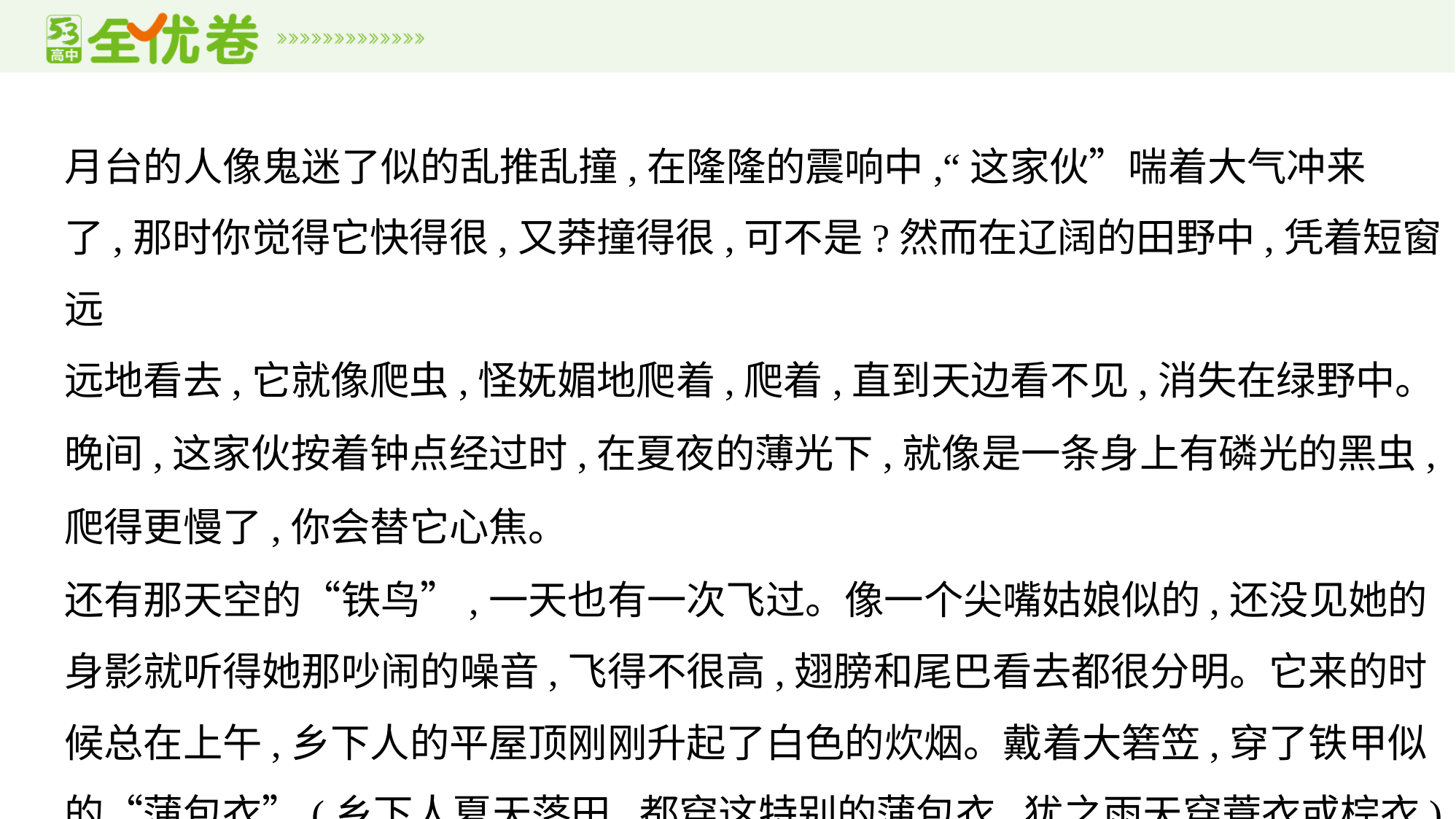

月台的人像鬼迷了似的乱推乱撞,在隆隆的震响中,“这家伙”喘着大气冲来
了,那时你觉得它快得很,又莽撞得很,可不是?然而在辽阔的田野中,凭着短窗远
远地看去,它就像爬虫,怪妩媚地爬着,爬着,直到天边看不见,消失在绿野中。
晚间,这家伙按着钟点经过时,在夏夜的薄光下,就像是一条身上有磷光的黑虫,
爬得更慢了,你会替它心焦。
还有那天空的“铁鸟”,一天也有一次飞过。像一个尖嘴姑娘似的,还没见她的
身影就听得她那吵闹的噪音,飞得不很高,翅膀和尾巴看去都很分明。它来的时
候总在上午,乡下人的平屋顶刚刚升起了白色的炊烟。戴着大箬笠,穿了铁甲似
的“蒲包衣”(乡下人夏天落田,都穿这特别的蒲包衣,犹之雨天穿蓑衣或棕衣),